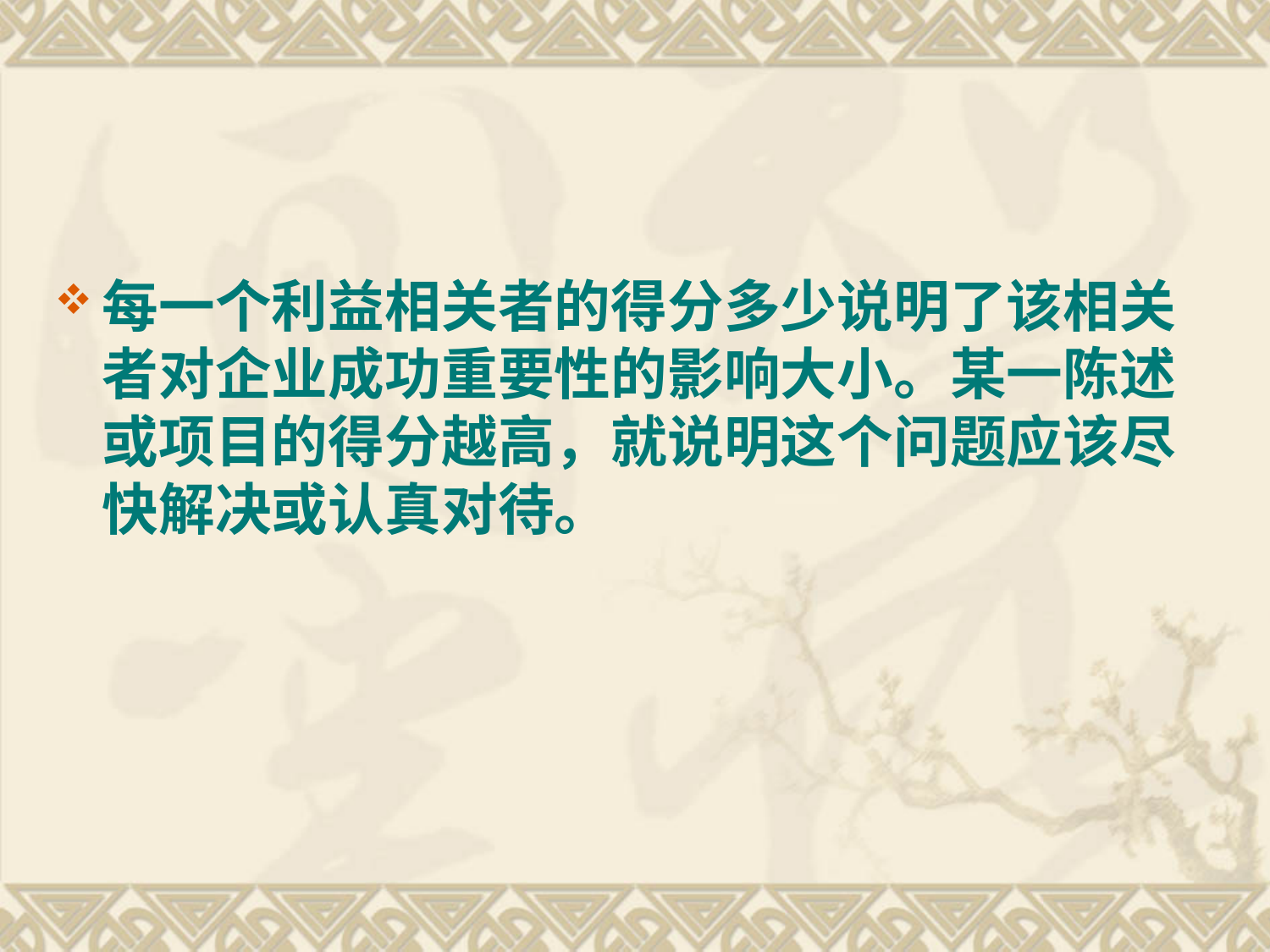

#
每一个利益相关者的得分多少说明了该相关者对企业成功重要性的影响大小。某一陈述或项目的得分越高，就说明这个问题应该尽快解决或认真对待。